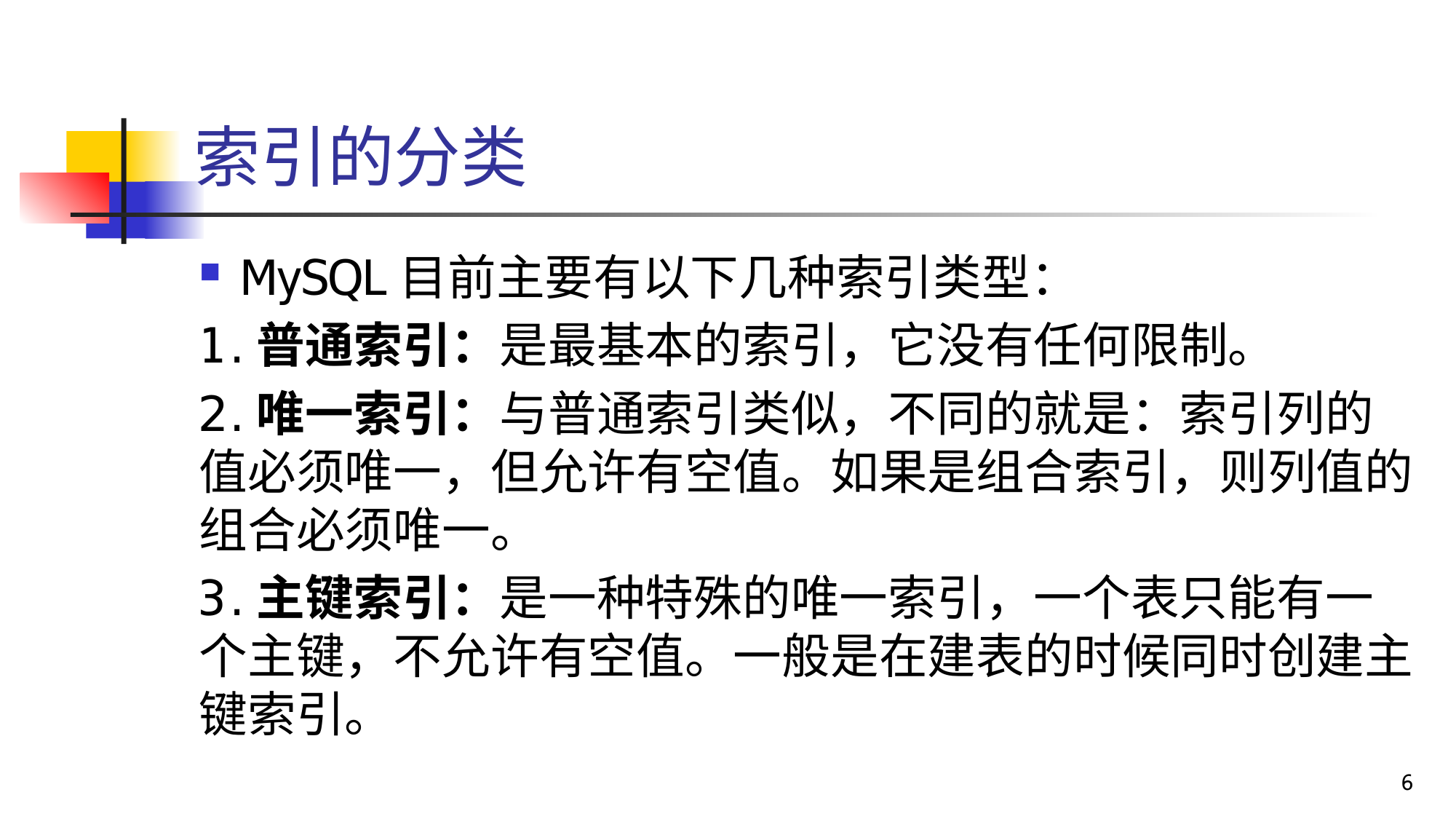

# 索引的分类
MySQL目前主要有以下几种索引类型：
1.普通索引：是最基本的索引，它没有任何限制。
2.唯一索引：与普通索引类似，不同的就是：索引列的值必须唯一，但允许有空值。如果是组合索引，则列值的组合必须唯一。
3.主键索引：是一种特殊的唯一索引，一个表只能有一个主键，不允许有空值。一般是在建表的时候同时创建主键索引。

6